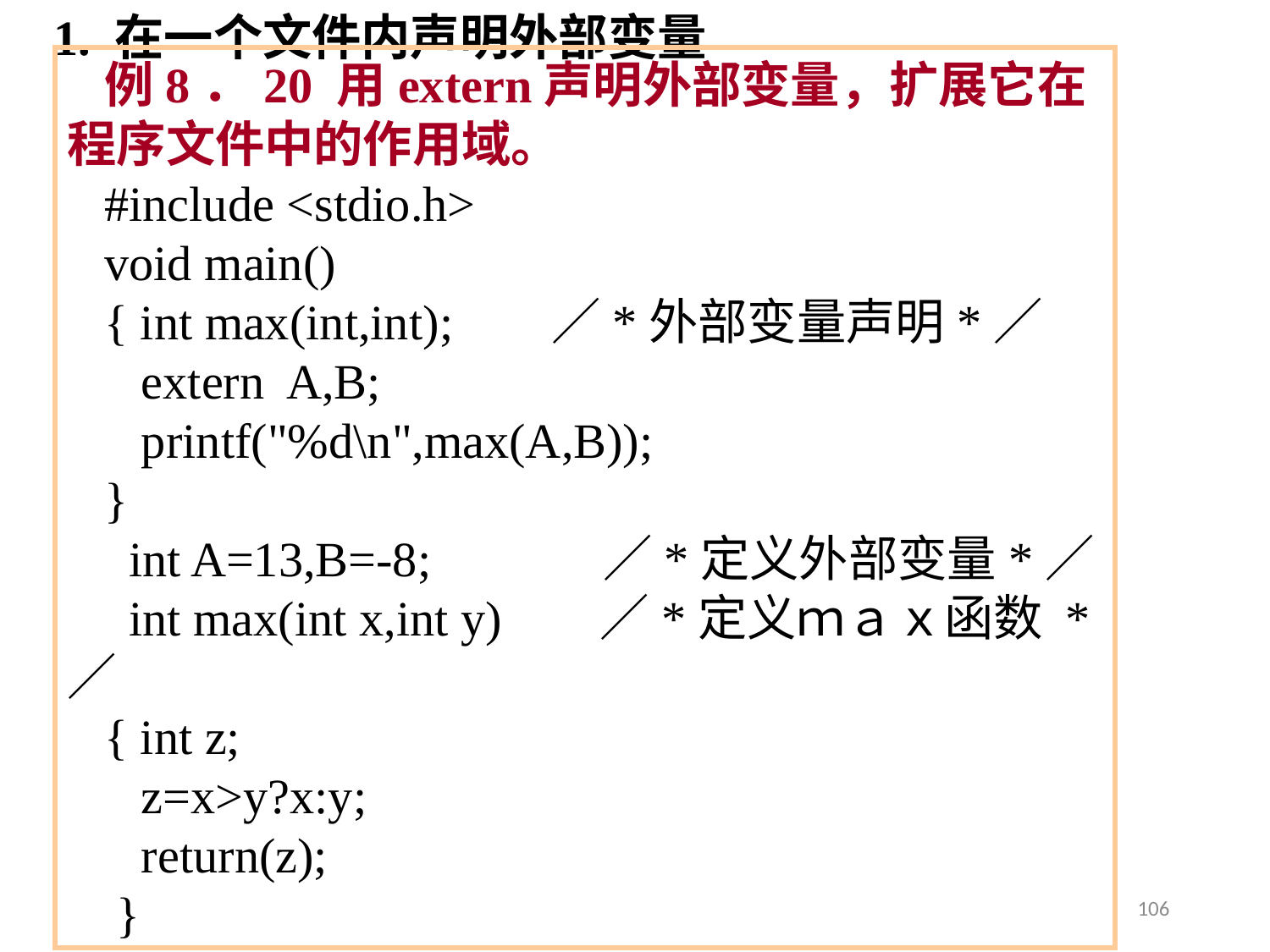

1. 在一个文件内声明外部变量
例8．20 用extern声明外部变量，扩展它在程序文件中的作用域。
#include <stdio.h>
void main()
{ int max(int,int);       ／*外部变量声明*／
   extern  A,B;
   printf("%d\n",max(A,B));
}
  int A=13,B=-8;             ／*定义外部变量*／
  int max(int x,int y)       ／*定义ｍａｘ函数 *／
{ int z;
   z=x>y?x:y;
   return(z);
 }
106